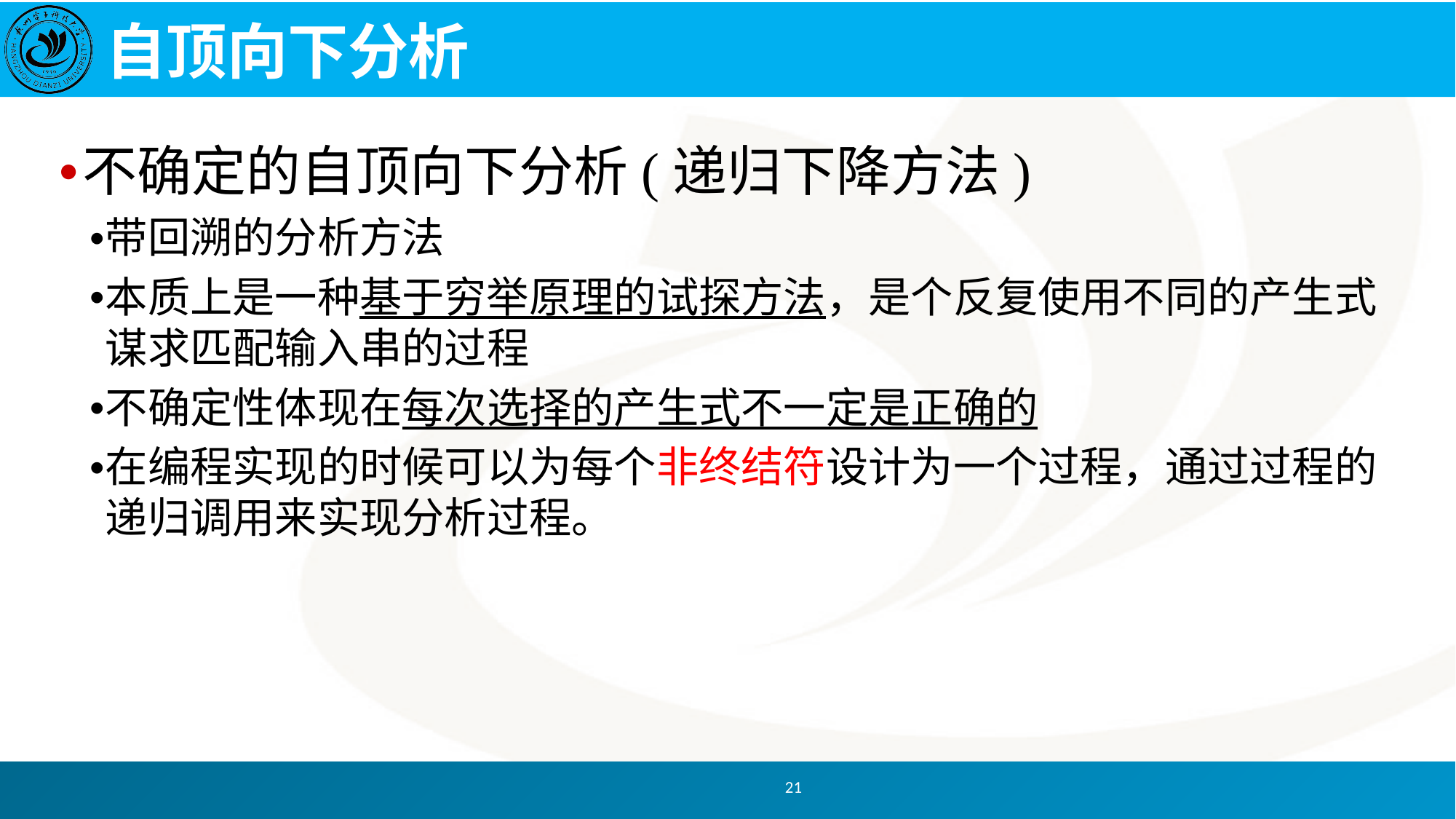

# 自顶向下分析
不确定的自顶向下分析(递归下降方法)
带回溯的分析方法
本质上是一种基于穷举原理的试探方法，是个反复使用不同的产生式谋求匹配输入串的过程
不确定性体现在每次选择的产生式不一定是正确的
在编程实现的时候可以为每个非终结符设计为一个过程，通过过程的递归调用来实现分析过程。
21